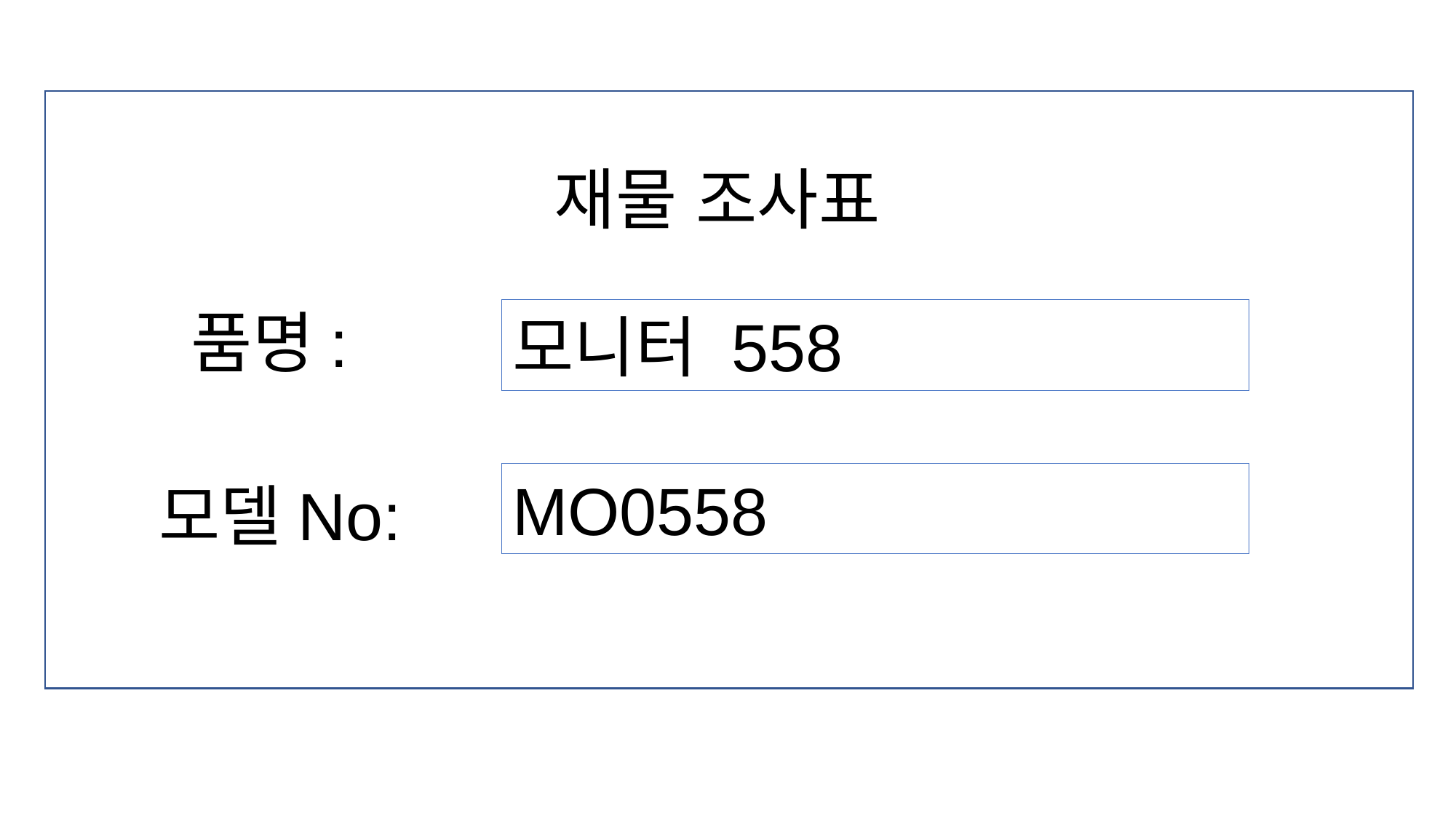

재물 조사표
품명:
모니터 558
MO0558
모델No: